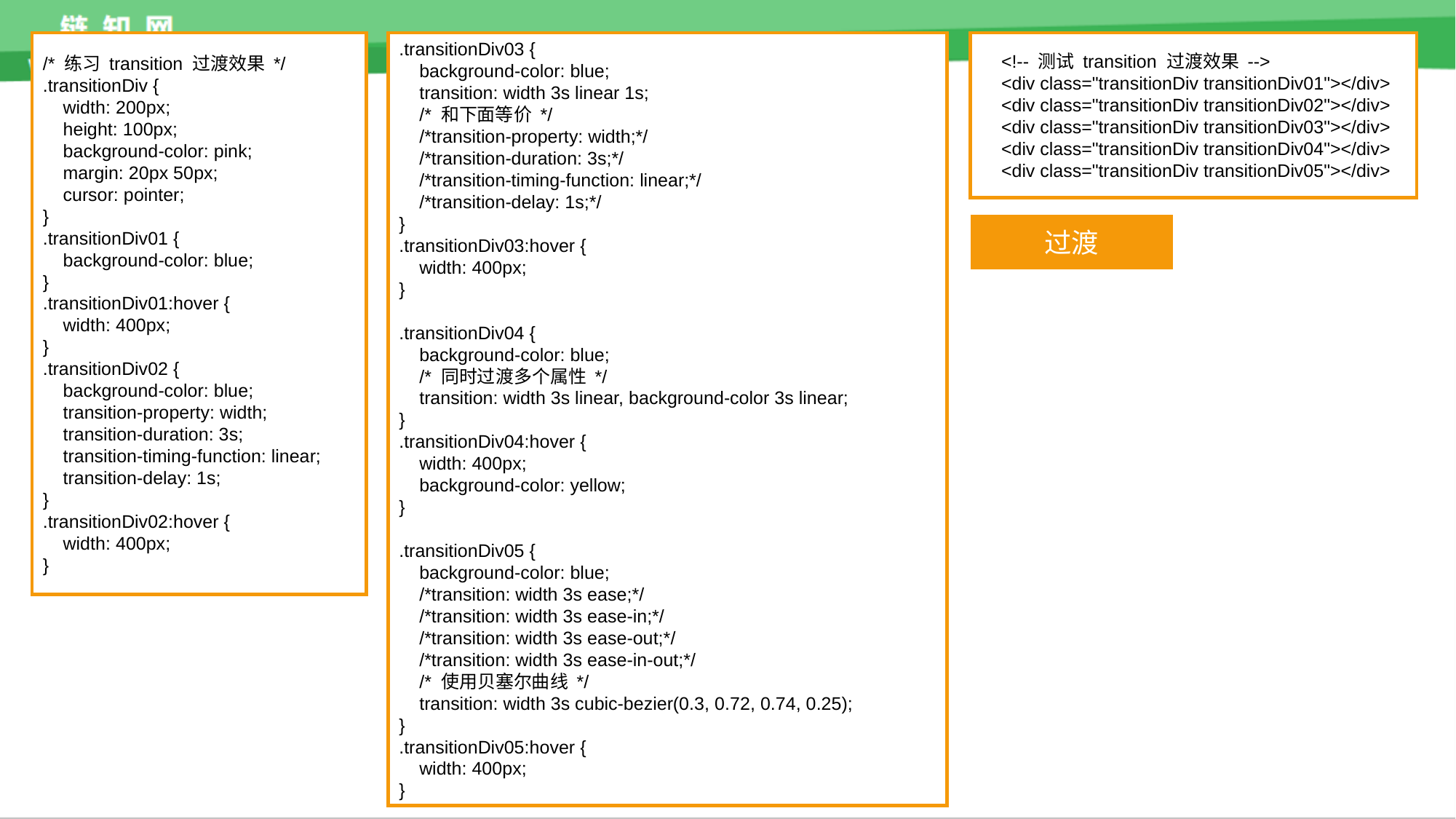

/* 练习 transition 过渡效果 */
.transitionDiv {
    width: 200px;
    height: 100px;
    background-color: pink;
    margin: 20px 50px;
    cursor: pointer;
}
.transitionDiv01 {
    background-color: blue;
}
.transitionDiv01:hover {
    width: 400px;
}
.transitionDiv02 {
    background-color: blue;
    transition-property: width;
    transition-duration: 3s;
    transition-timing-function: linear;
    transition-delay: 1s;
}
.transitionDiv02:hover {
    width: 400px;
}
.transitionDiv03 {
    background-color: blue;
    transition: width 3s linear 1s;
    /* 和下面等价 */
    /*transition-property: width;*/
    /*transition-duration: 3s;*/
    /*transition-timing-function: linear;*/
    /*transition-delay: 1s;*/
}
.transitionDiv03:hover {
    width: 400px;
}

.transitionDiv04 {
    background-color: blue;
    /* 同时过渡多个属性 */
    transition: width 3s linear, background-color 3s linear;
}
.transitionDiv04:hover {
    width: 400px;
    background-color: yellow;
}

.transitionDiv05 {
    background-color: blue;
    /*transition: width 3s ease;*/
    /*transition: width 3s ease-in;*/
    /*transition: width 3s ease-out;*/
    /*transition: width 3s ease-in-out;*/
    /* 使用贝塞尔曲线 */
    transition: width 3s cubic-bezier(0.3, 0.72, 0.74, 0.25);
}
.transitionDiv05:hover {
    width: 400px;
}
    <!-- 测试 transition 过渡效果 -->
    <div class="transitionDiv transitionDiv01"></div>
    <div class="transitionDiv transitionDiv02"></div>
    <div class="transitionDiv transitionDiv03"></div>
    <div class="transitionDiv transitionDiv04"></div>
    <div class="transitionDiv transitionDiv05"></div>
过渡